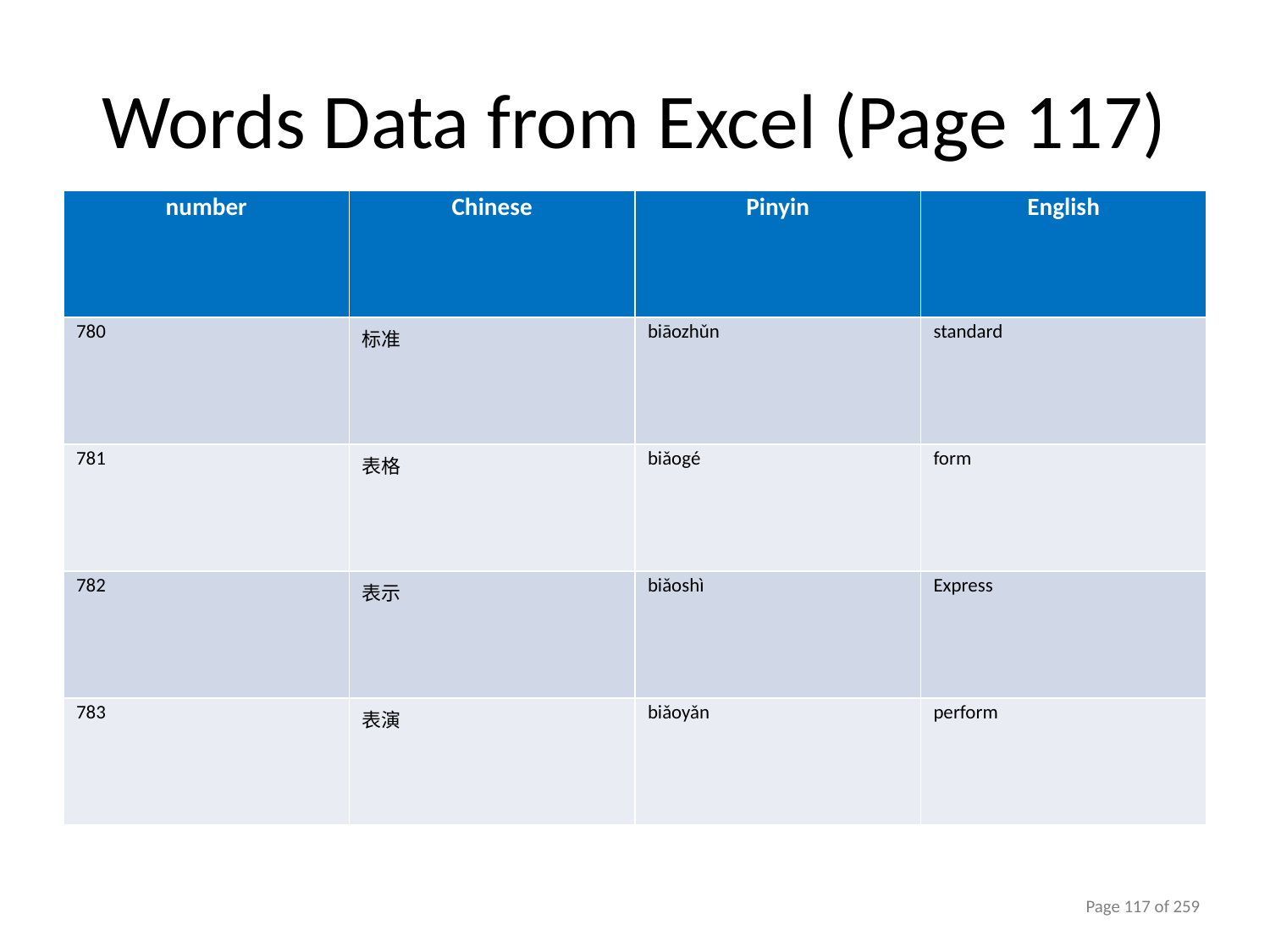

# Words Data from Excel (Page 117)
| number | Chinese | Pinyin | English |
| --- | --- | --- | --- |
| 780 | 标准 | biāozhǔn | standard |
| 781 | 表格 | biǎogé | form |
| 782 | 表示 | biǎoshì | Express |
| 783 | 表演 | biǎoyǎn | perform |

Page 117 of 259